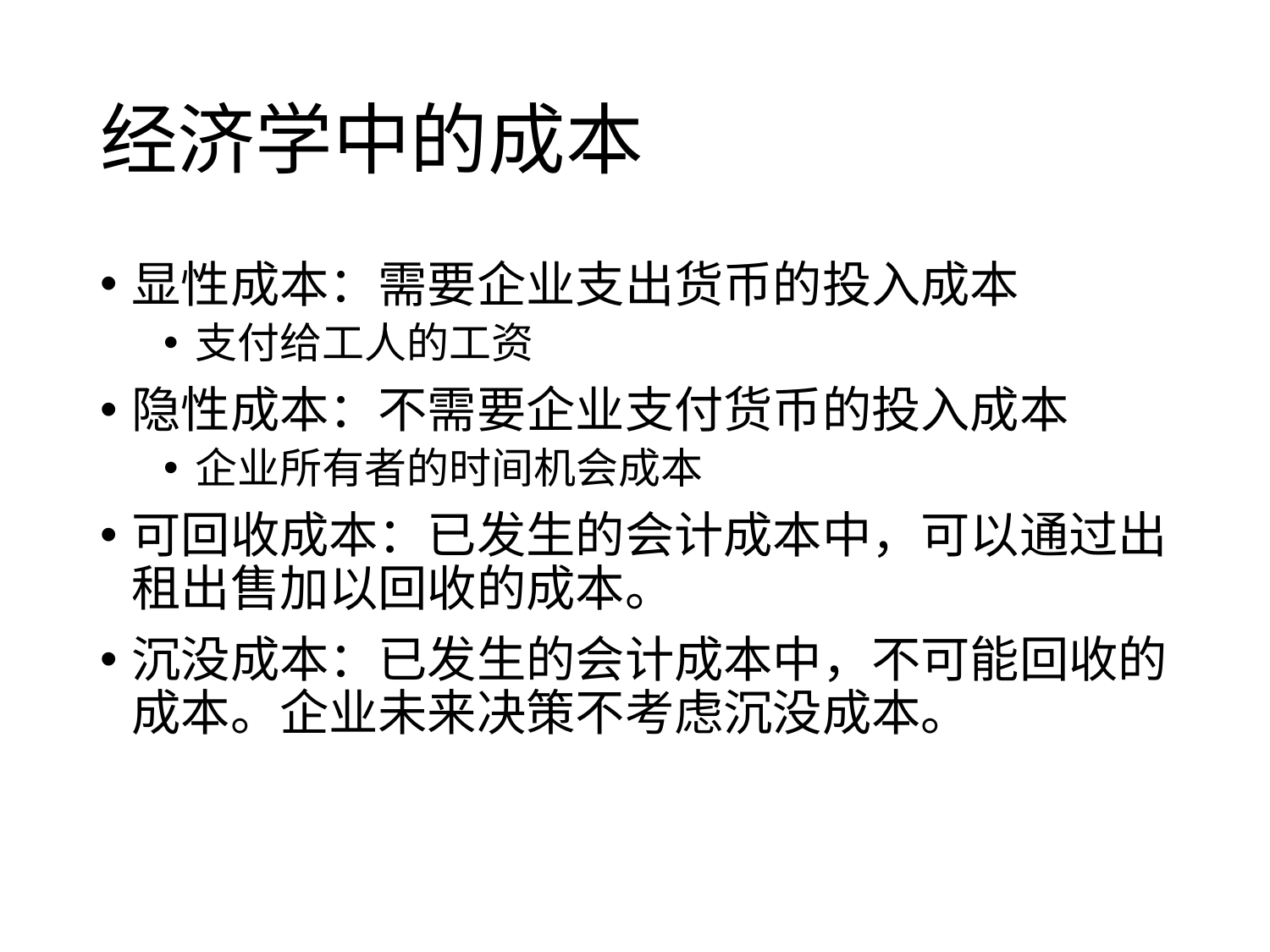

# 经济学中的成本
显性成本：需要企业支出货币的投入成本
支付给工人的工资
隐性成本：不需要企业支付货币的投入成本
企业所有者的时间机会成本
可回收成本：已发生的会计成本中，可以通过出租出售加以回收的成本。
沉没成本：已发生的会计成本中，不可能回收的成本。企业未来决策不考虑沉没成本。